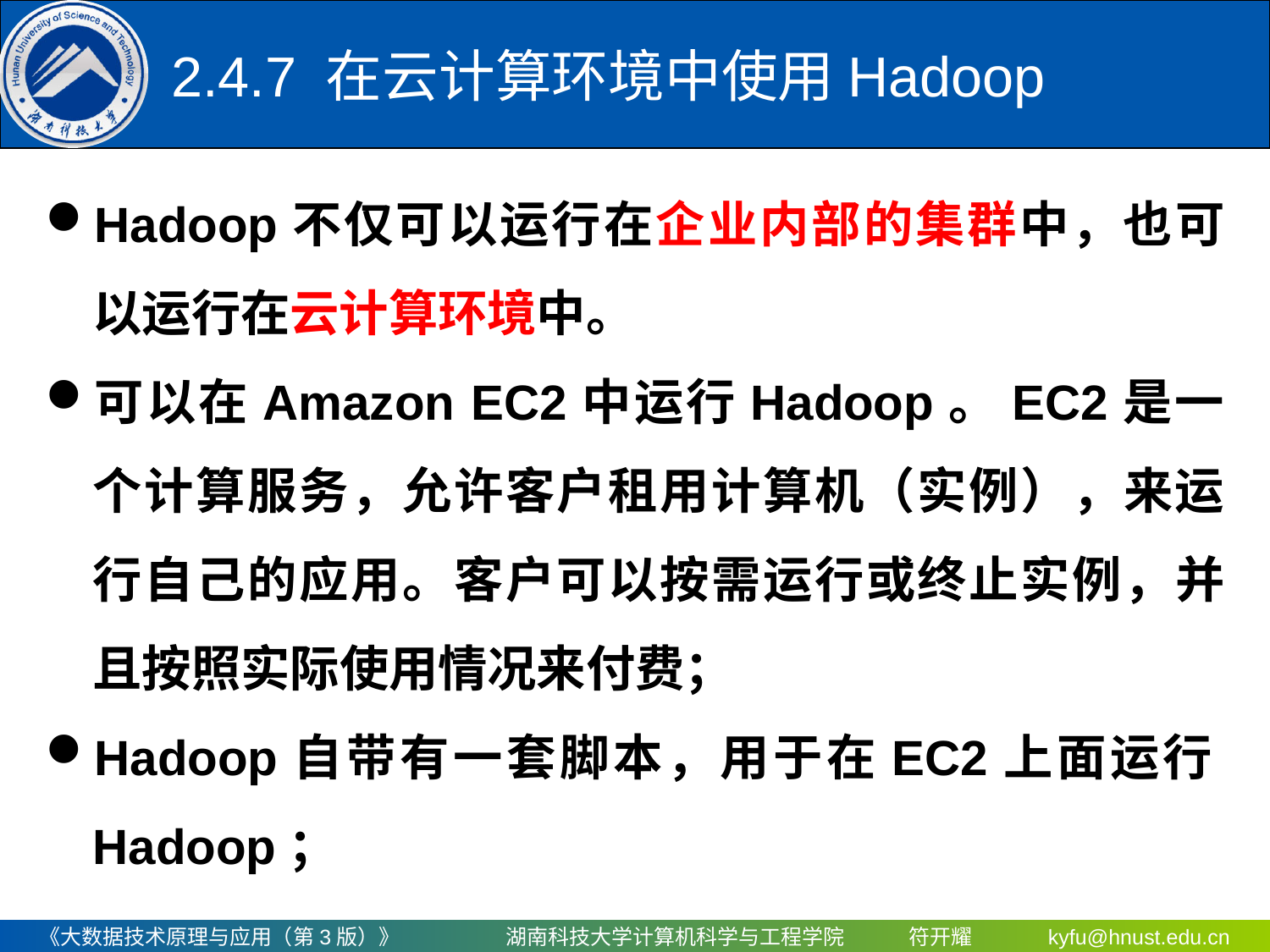

2.4.7 在云计算环境中使用Hadoop
Hadoop不仅可以运行在企业内部的集群中，也可以运行在云计算环境中。
可以在Amazon EC2中运行Hadoop。EC2是一个计算服务，允许客户租用计算机（实例），来运行自己的应用。客户可以按需运行或终止实例，并且按照实际使用情况来付费；
Hadoop自带有一套脚本，用于在EC2上面运行Hadoop；